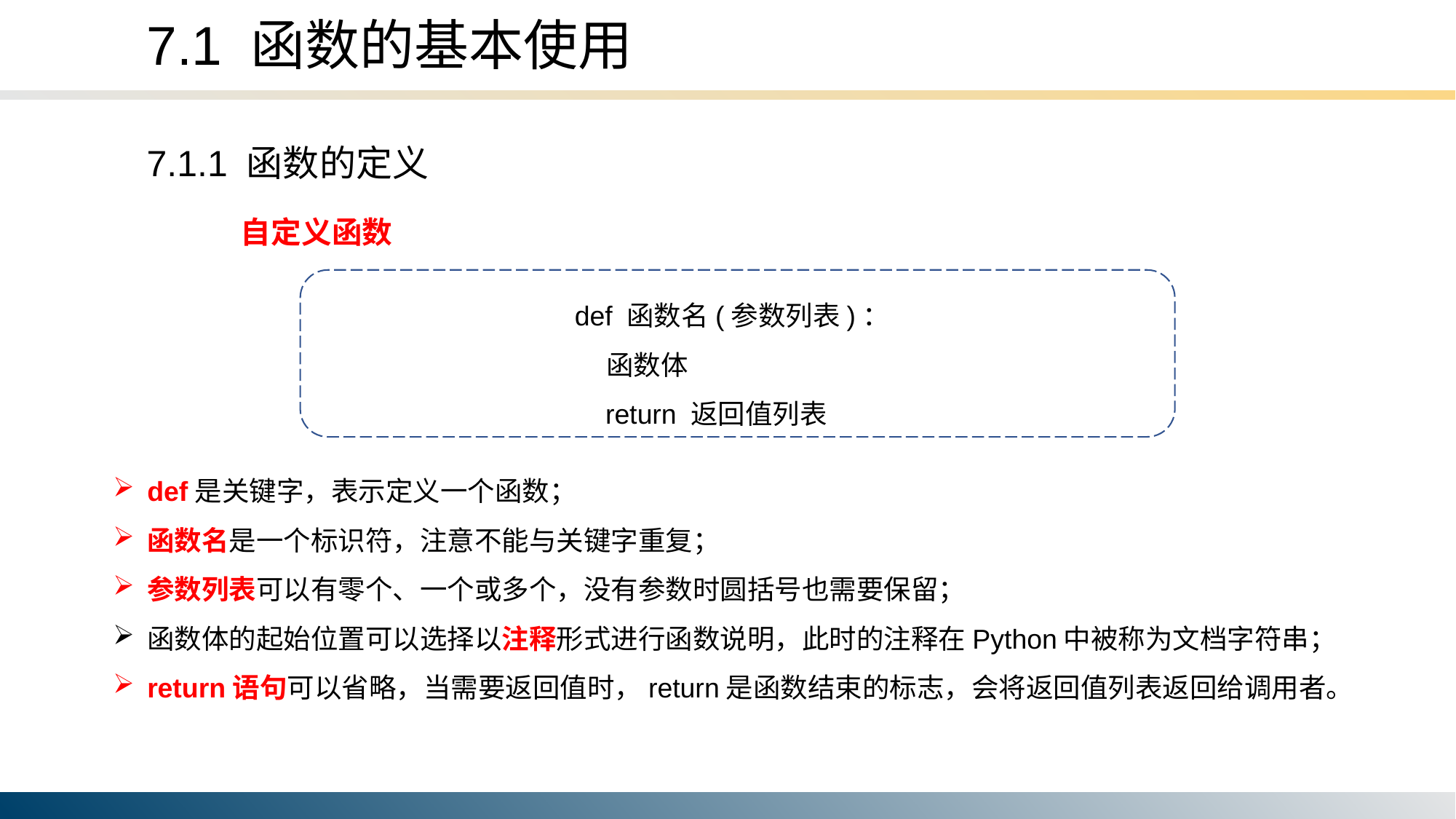

7.1 函数的基本使用
7.1.1 函数的定义
自定义函数

def 函数名(参数列表)：
    函数体
    return 返回值列表
def是关键字，表示定义一个函数；
函数名是一个标识符，注意不能与关键字重复；
参数列表可以有零个、一个或多个，没有参数时圆括号也需要保留；
函数体的起始位置可以选择以注释形式进行函数说明，此时的注释在Python中被称为文档字符串；
return语句可以省略，当需要返回值时，return是函数结束的标志，会将返回值列表返回给调用者。